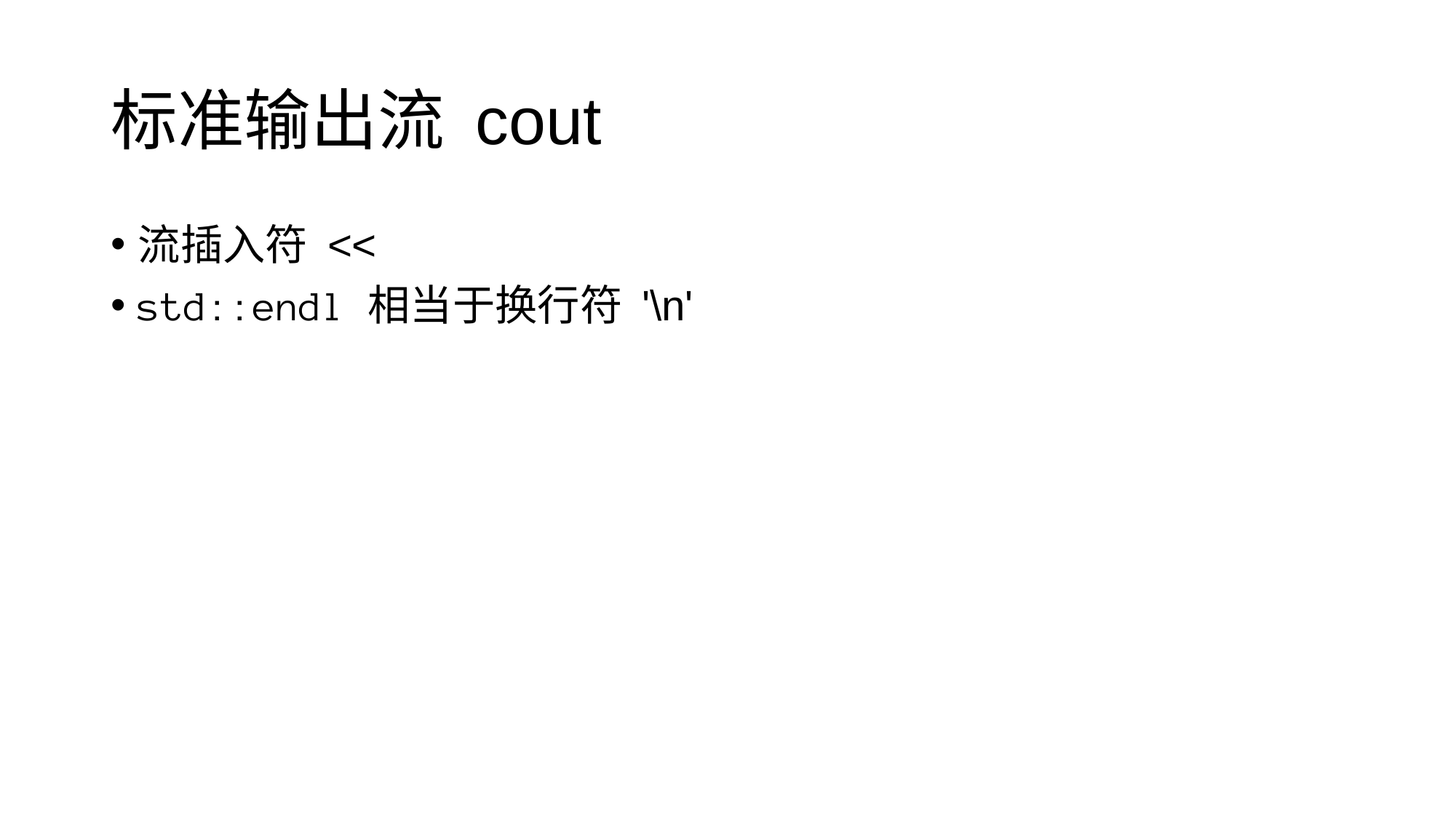

# 标准输出流 cout
流插入符 <<
std::endl 相当于换行符 '\n'